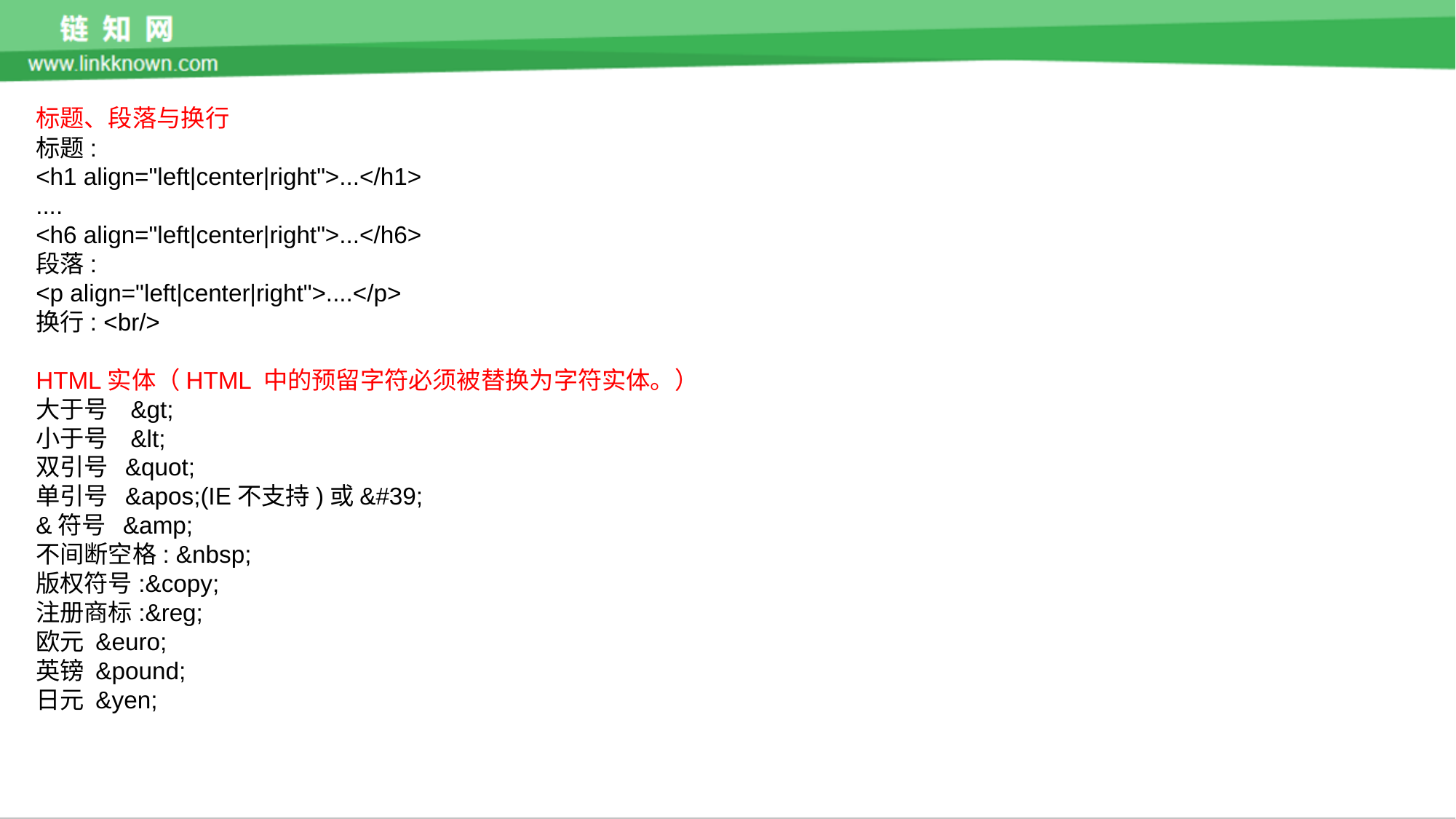

标题、段落与换行
标题:
<h1 align="left|center|right">...</h1>
....
<h6 align="left|center|right">...</h6>
段落:
<p align="left|center|right">....</p>
换行: <br/>

HTML实体（HTML 中的预留字符必须被替换为字符实体。）
大于号   &gt;
小于号   &lt;
双引号  &quot;
单引号  &apos;(IE不支持)或&#39;
&符号  &amp;
不间断空格: &nbsp;
版权符号:&copy;
注册商标:&reg;
欧元 &euro;
英镑 &pound;
日元 &yen;